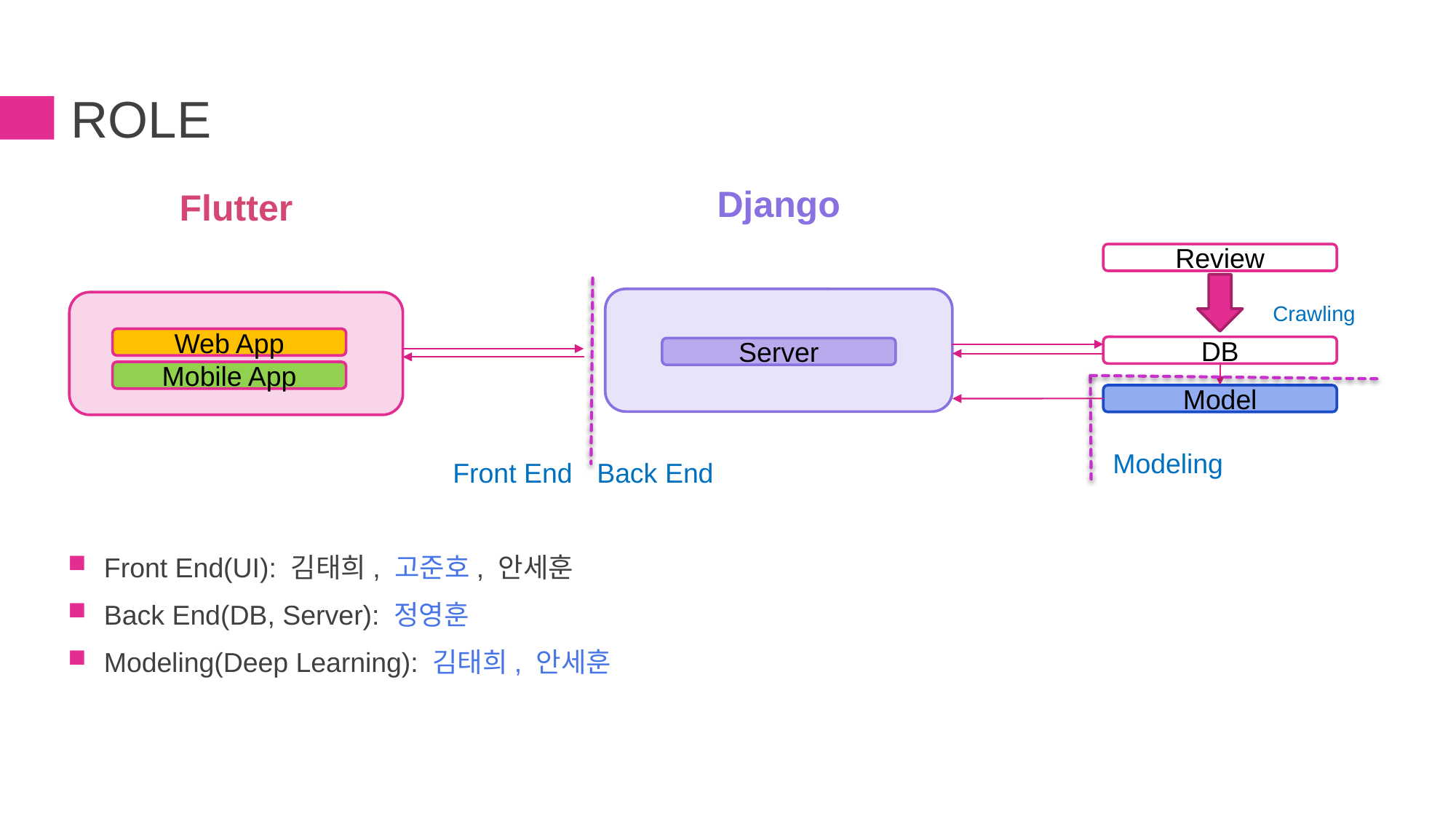

# Role
Review

Django

Flutter

Crawling
Web App
DB
Server
Mobile App
Model
Modeling
Front End
Back End
Front End(UI): 김태희, 고준호, 안세훈
Back End(DB, Server): 정영훈
Modeling(Deep Learning): 김태희, 안세훈